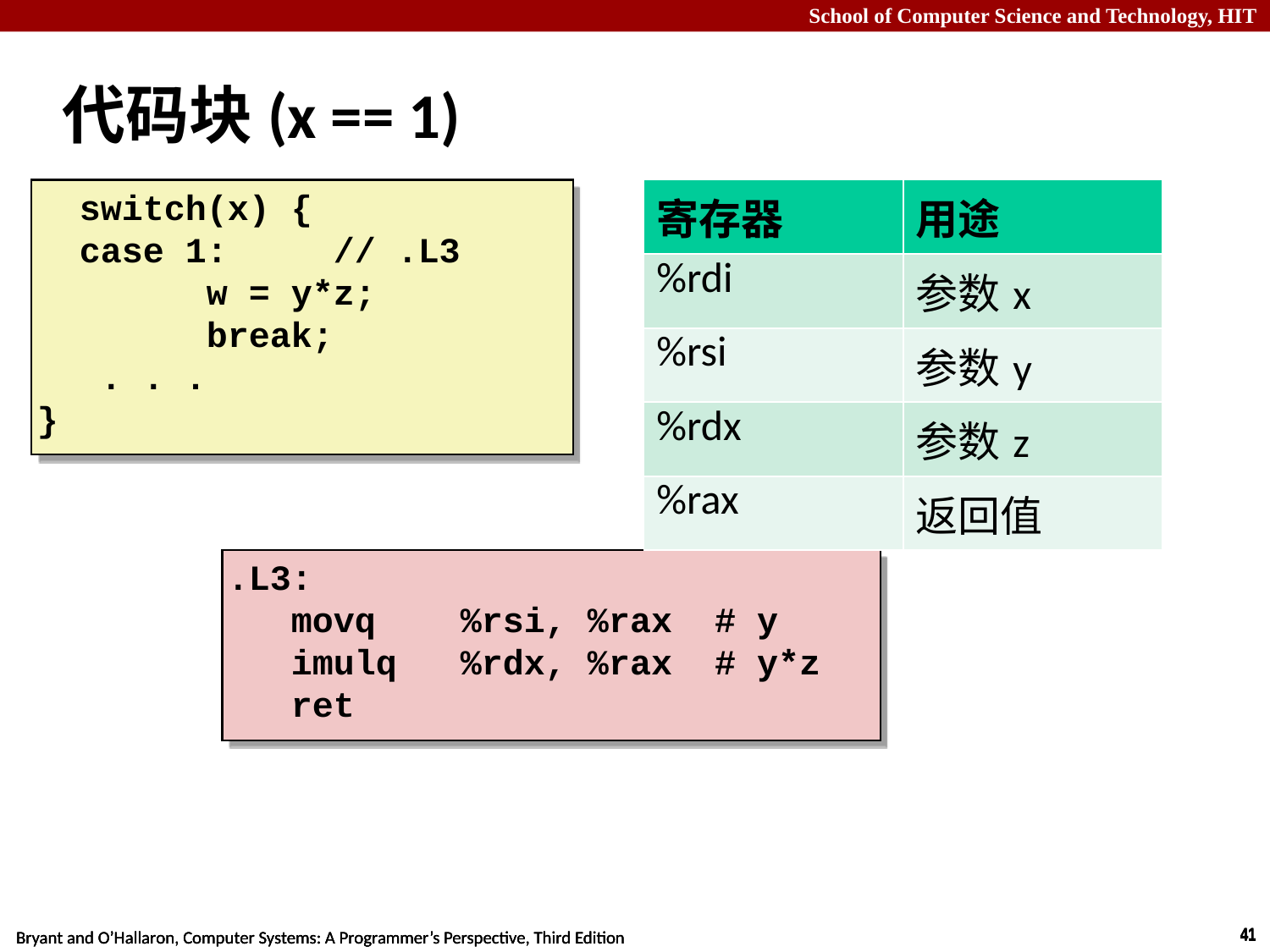

# 代码块(x == 1)
  switch(x) {
  case 1:	  // .L3
        w = y*z;
        break;
   . . .
}
| 寄存器 | 用途 |
| --- | --- |
| %rdi | 参数x |
| %rsi | 参数y |
| %rdx | 参数z |
| %rax | 返回值 |

.L3:
   movq    %rsi, %rax  # y
   imulq   %rdx, %rax  # y*z
   ret